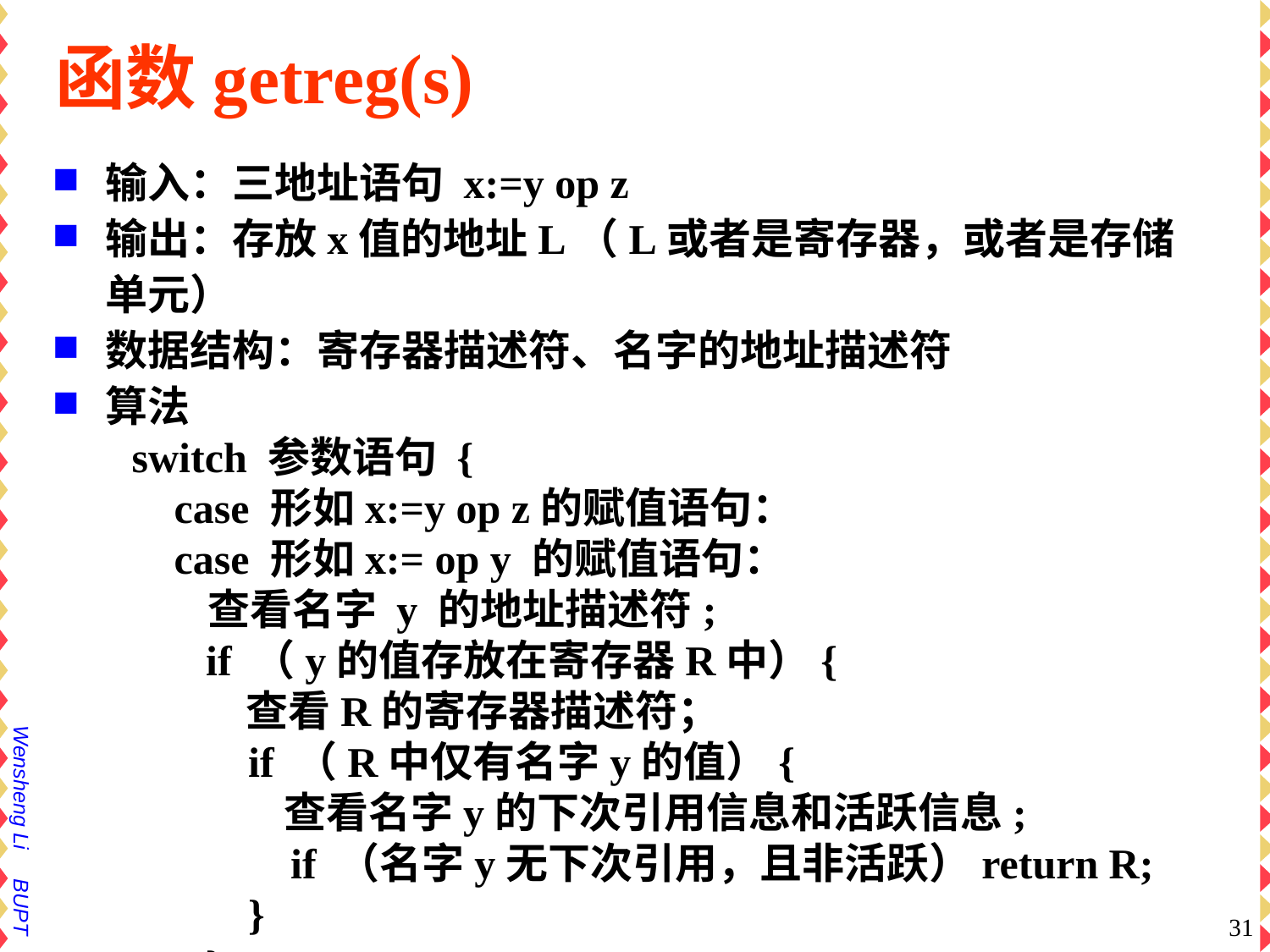

# 函数getreg(s)
输入：三地址语句 x:=y op z
输出：存放x值的地址L（L或者是寄存器，或者是存储单元）
数据结构：寄存器描述符、名字的地址描述符
算法
 switch 参数语句 {
     case 形如x:=y op z的赋值语句：
     case 形如x:= op y 的赋值语句：
        查看名字 y 的地址描述符;
        if （y的值存放在寄存器R中）{
            查看R的寄存器描述符；
            if （R中仅有名字y的值）{
                查看名字y的下次引用信息和活跃信息;
                if （名字y无下次引用，且非活跃）return R;
            }
        }

31